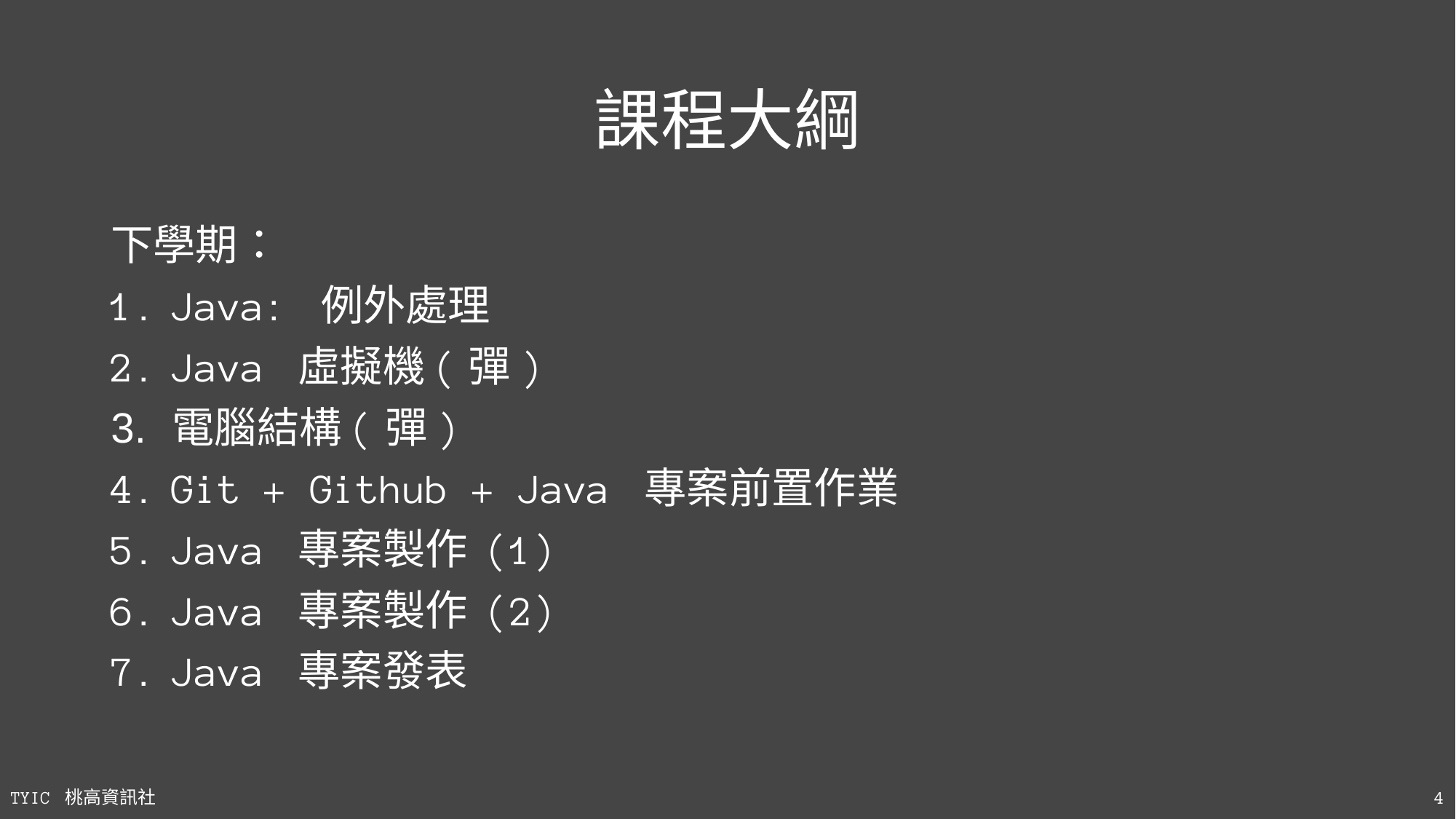

# 課程大綱
下學期：
Java: 例外處理
Java 虛擬機(彈)
電腦結構(彈)
Git + Github + Java 專案前置作業
Java 專案製作 (1)
Java 專案製作 (2)
Java 專案發表